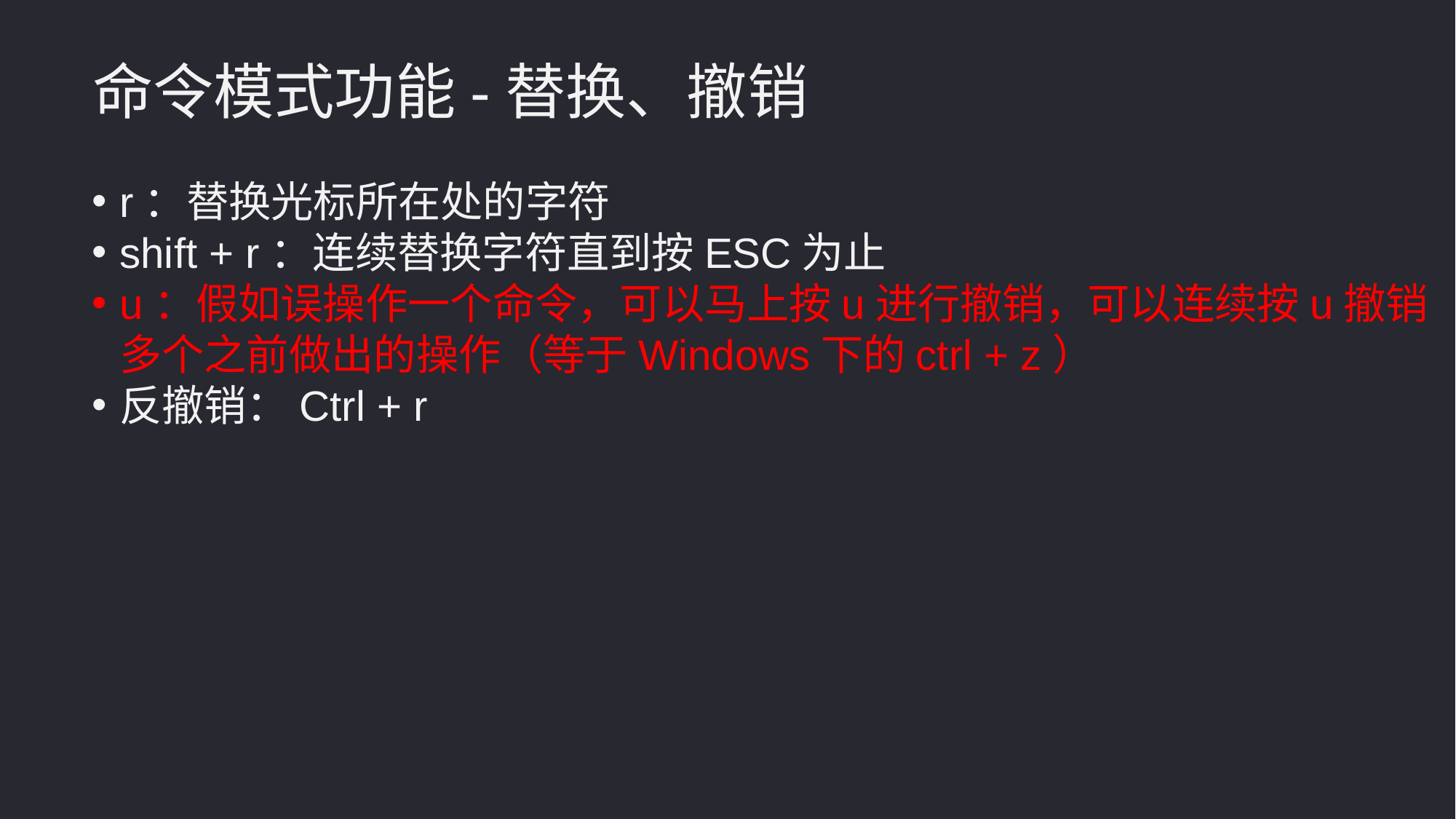

命令模式功能-替换、撤销
r：替换光标所在处的字符
shift + r：连续替换字符直到按ESC为止
u：假如误操作一个命令，可以马上按u进行撤销，可以连续按u撤销多个之前做出的操作（等于Windows下的ctrl + z）
反撤销：Ctrl + r